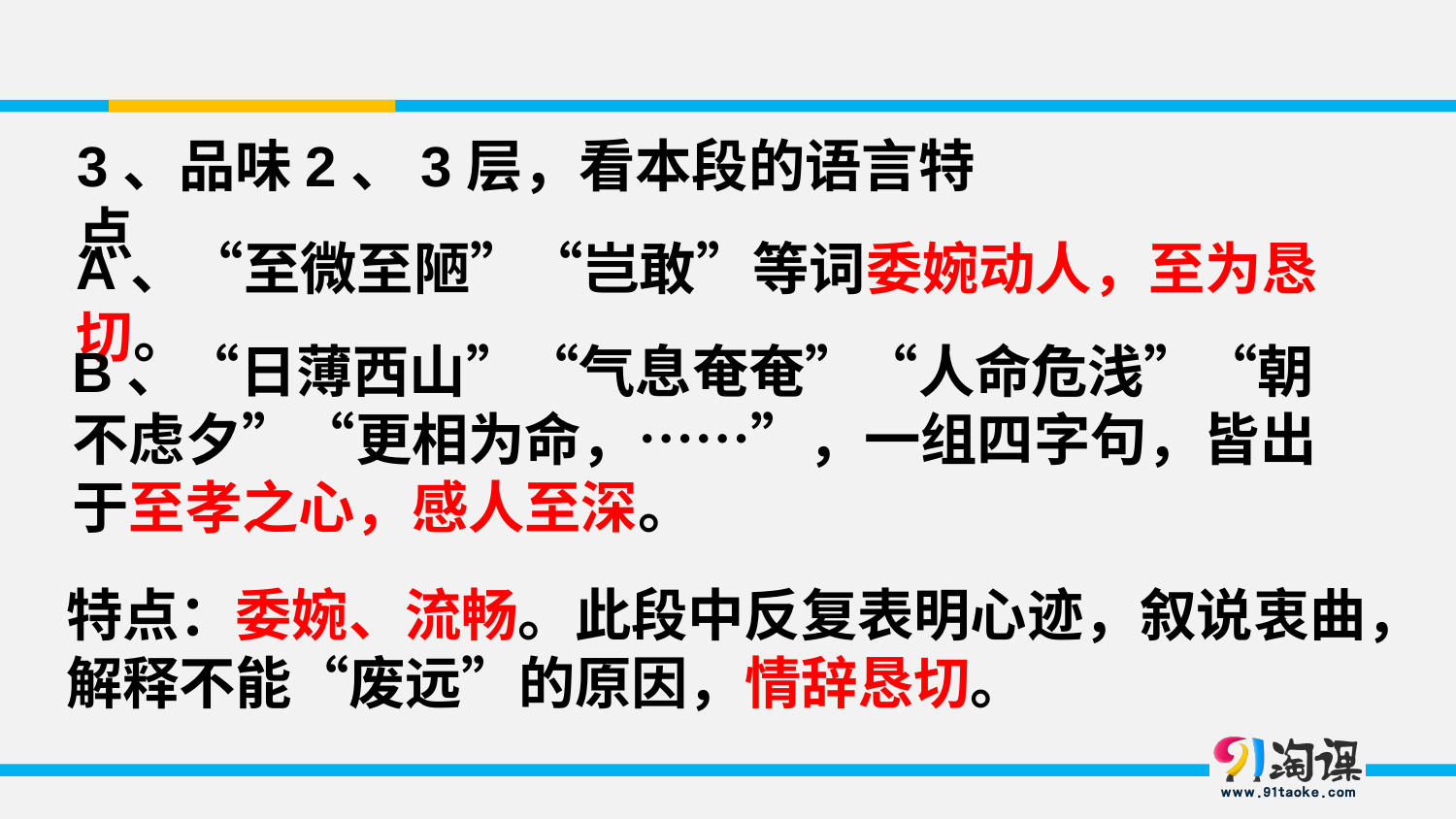

3、品味2、3层，看本段的语言特点
A、“至微至陋”“岂敢”等词委婉动人，至为恳切。
B、“日薄西山”“气息奄奄”“人命危浅”“朝不虑夕”“更相为命，……”，一组四字句，皆出于至孝之心，感人至深。
特点：委婉、流畅。此段中反复表明心迹，叙说衷曲，解释不能“废远”的原因，情辞恳切。